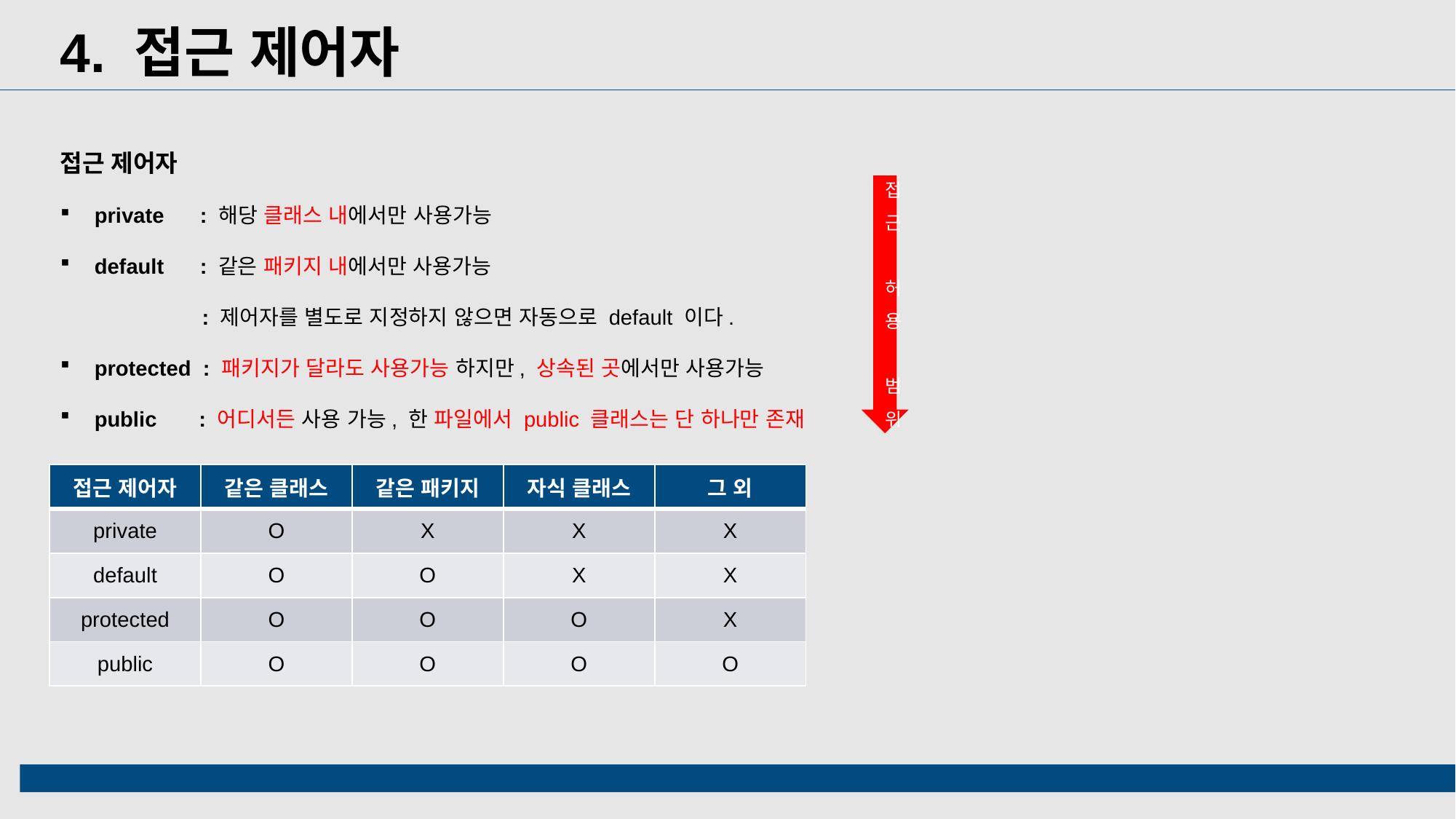

4. 접근 제어자
접근 제어자
private      : 해당 클래스 내에서만 사용가능
default      : 같은 패키지 내에서만 사용가능
      : 제어자를 별도로 지정하지 않으면 자동으로 default 이다.
protected  : 패키지가 달라도 사용가능 하지만, 상속된 곳에서만 사용가능
public       : 어디서든 사용 가능, 한 파일에서 public 클래스는 단 하나만 존재
접근 허용 범위
| 접근 제어자 | 같은 클래스 | 같은 패키지 | 자식 클래스 | 그 외 |
| --- | --- | --- | --- | --- |
| private | O | X | X | X |
| default | O | O | X | X |
| protected | O | O | O | X |
| public | O | O | O | O |